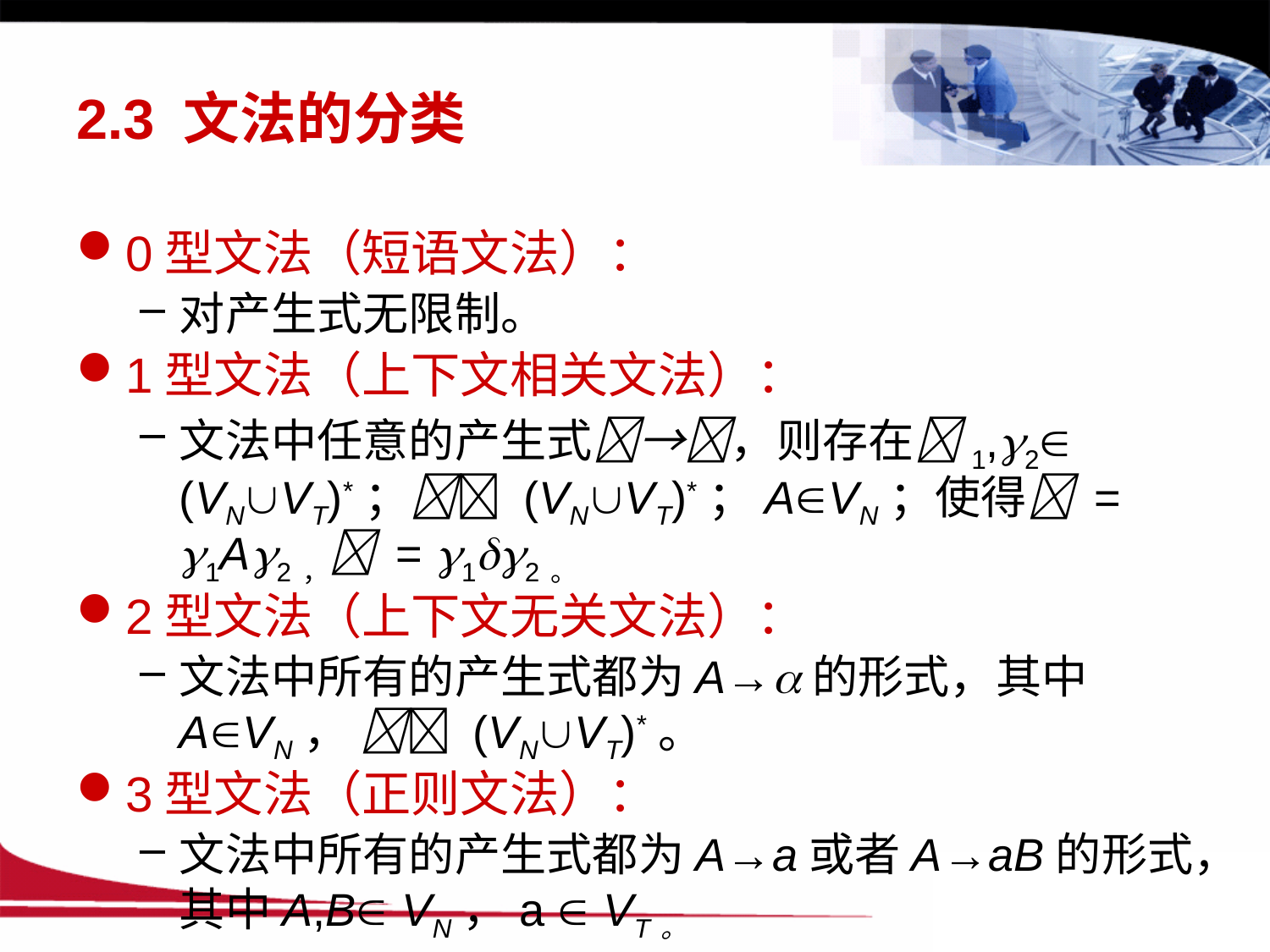

# 2.3 文法的分类
0型文法（短语文法）：
对产生式无限制。
1型文法（上下文相关文法）：
文法中任意的产生式α→β，则存在γ1,γ2∈ (VN∪VT)*；δ∈ (VN∪VT)*；A∈VN；使得α = γ1Aγ2，β = γ1δγ2。
2型文法（上下文无关文法）：
文法中所有的产生式都为A→α的形式，其中A∈VN， α∈ (VN∪VT)*。
3型文法（正则文法）：
文法中所有的产生式都为A→a或者A→aB的形式，其中A,B∈ VN，a ∈ VT。